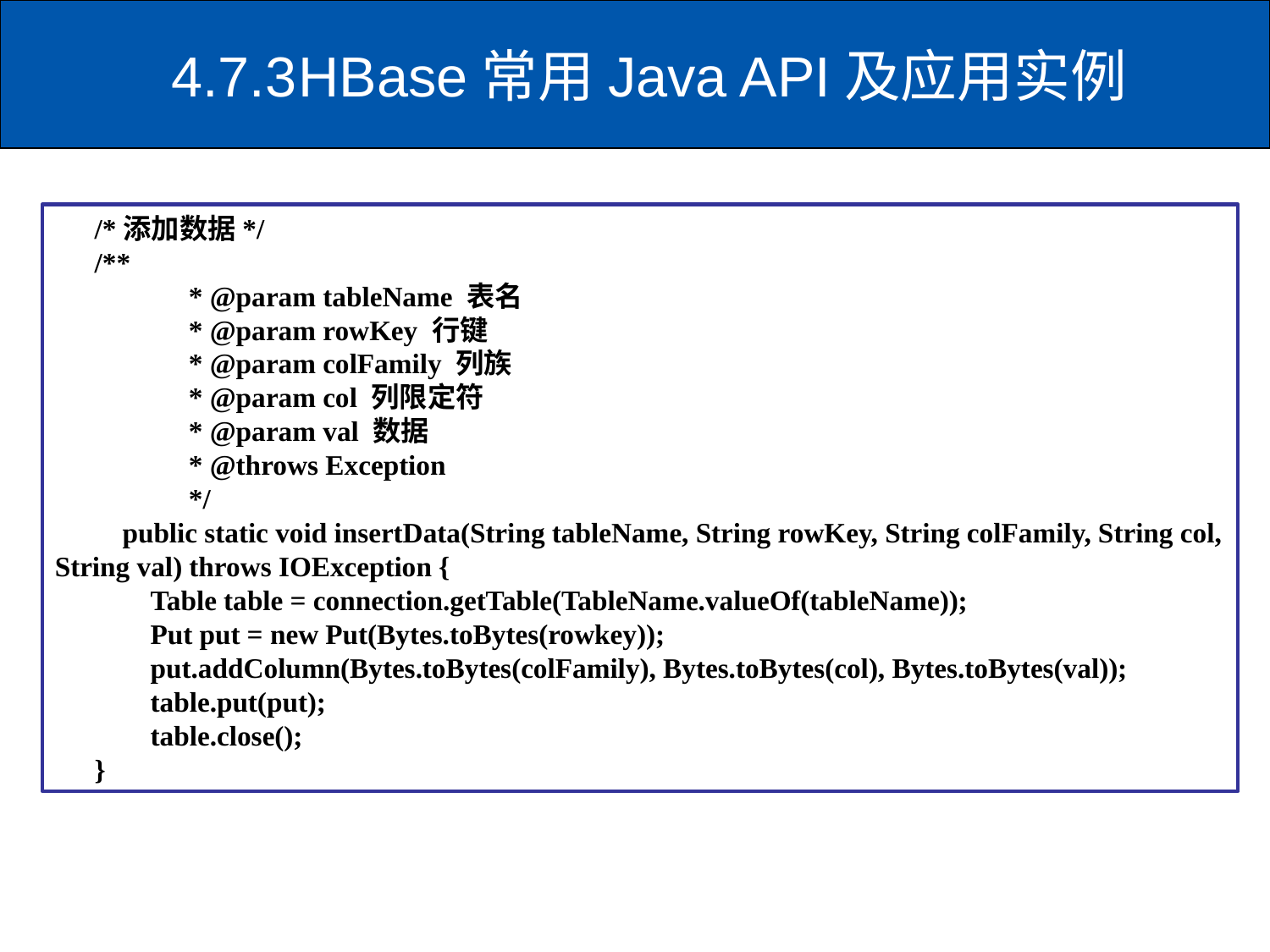

# 4.7.3	HBase常用Java API及应用实例
/*添加数据*/
/**
	 * @param tableName 表名
	 * @param rowKey 行键
	 * @param colFamily 列族
	 * @param col 列限定符
	 * @param val 数据
	 * @throws Exception
	 */
    public static void insertData(String tableName, String rowKey, String colFamily, String col, String val) throws IOException {
        Table table = connection.getTable(TableName.valueOf(tableName));
        Put put = new Put(Bytes.toBytes(rowkey));
        put.addColumn(Bytes.toBytes(colFamily), Bytes.toBytes(col), Bytes.toBytes(val));
        table.put(put);
        table.close();
}